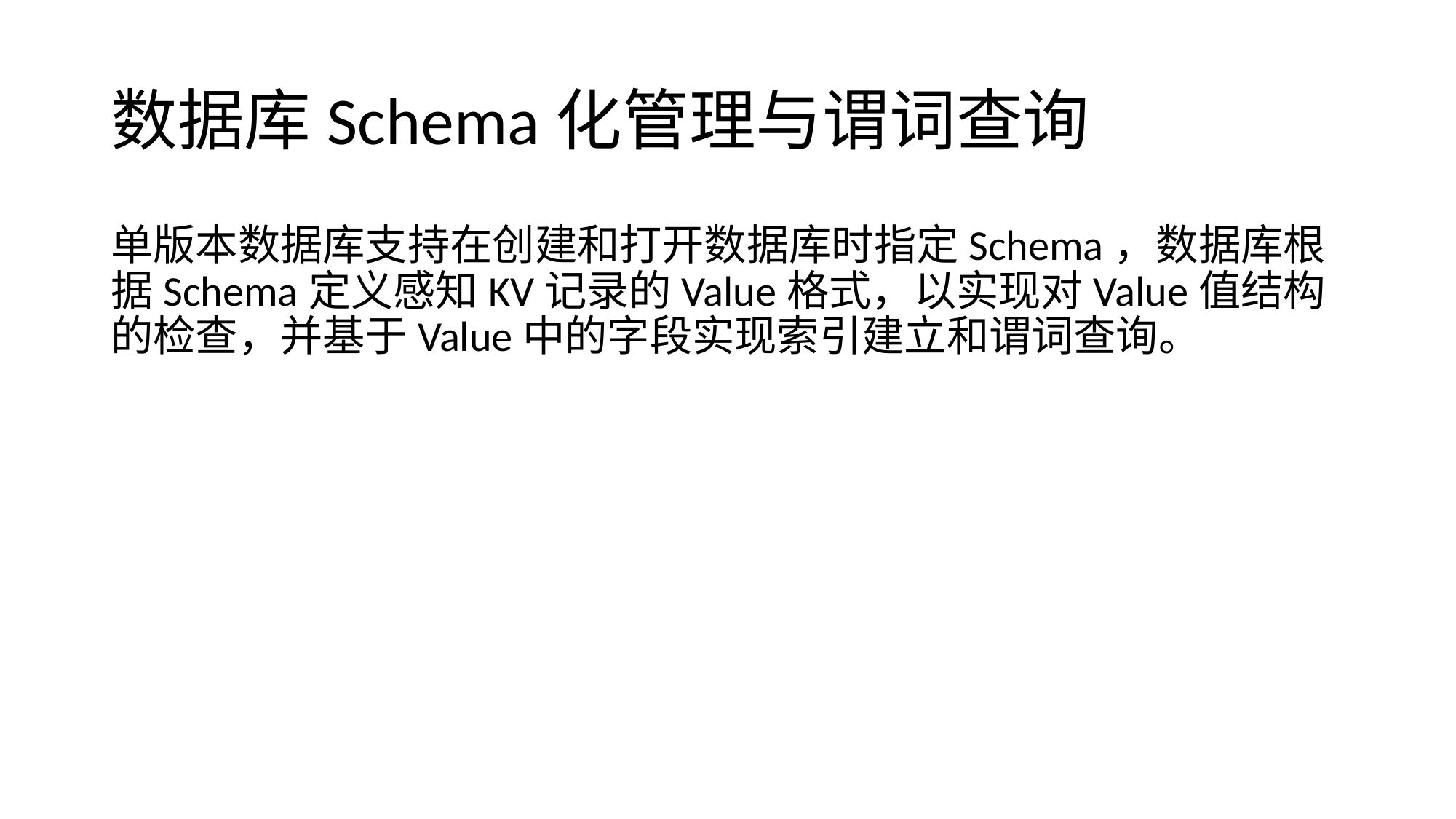

# 数据库Schema化管理与谓词查询
单版本数据库支持在创建和打开数据库时指定Schema，数据库根据Schema定义感知KV记录的Value格式，以实现对Value值结构的检查，并基于Value中的字段实现索引建立和谓词查询。